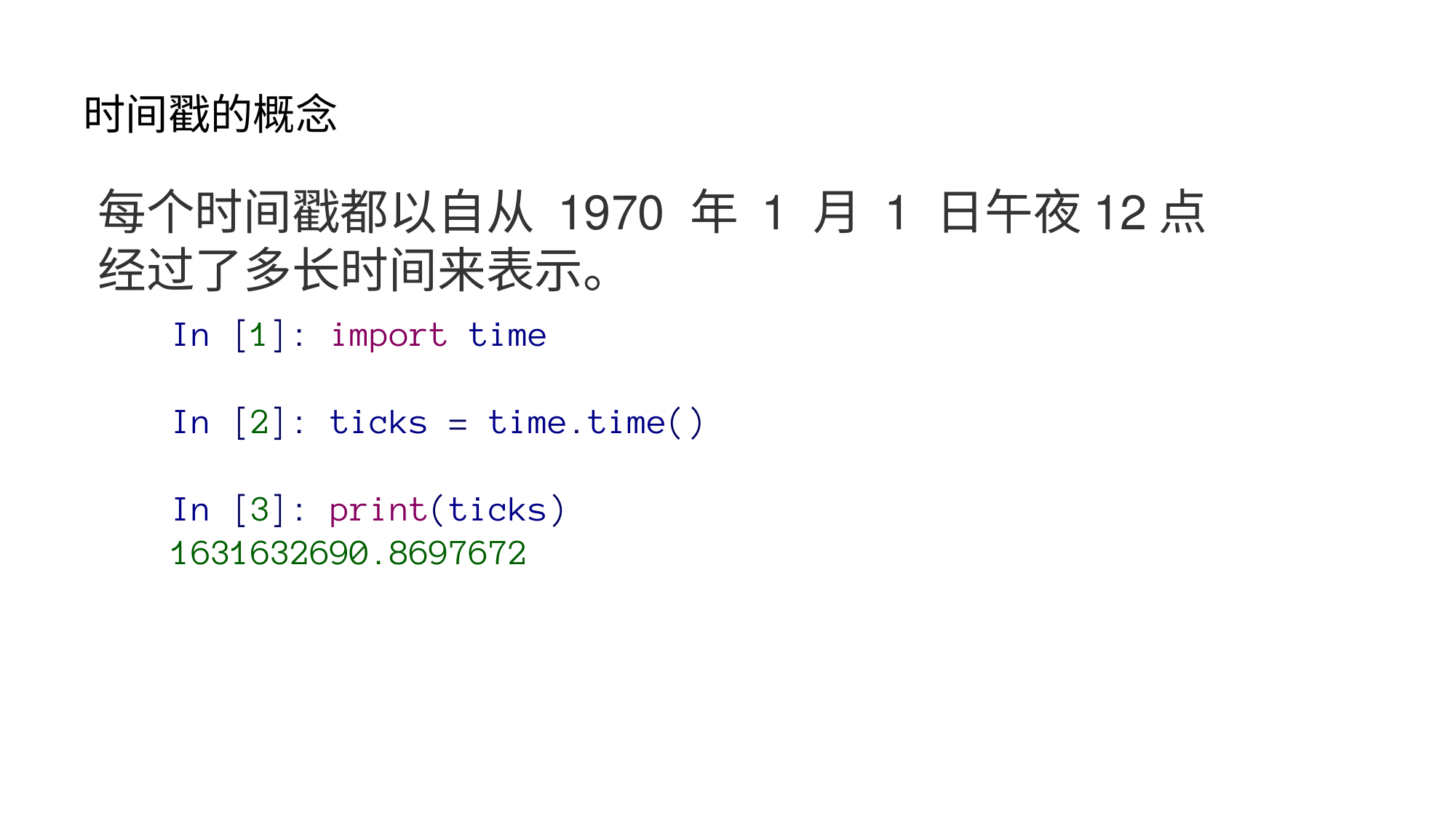

时间戳的概念
每个时间戳都以自从 1970 年 1 月 1 日午夜12点经过了多长时间来表示。
In [1]: import time

In [2]: ticks = time.time()

In [3]: print(ticks)
1631632690.8697672